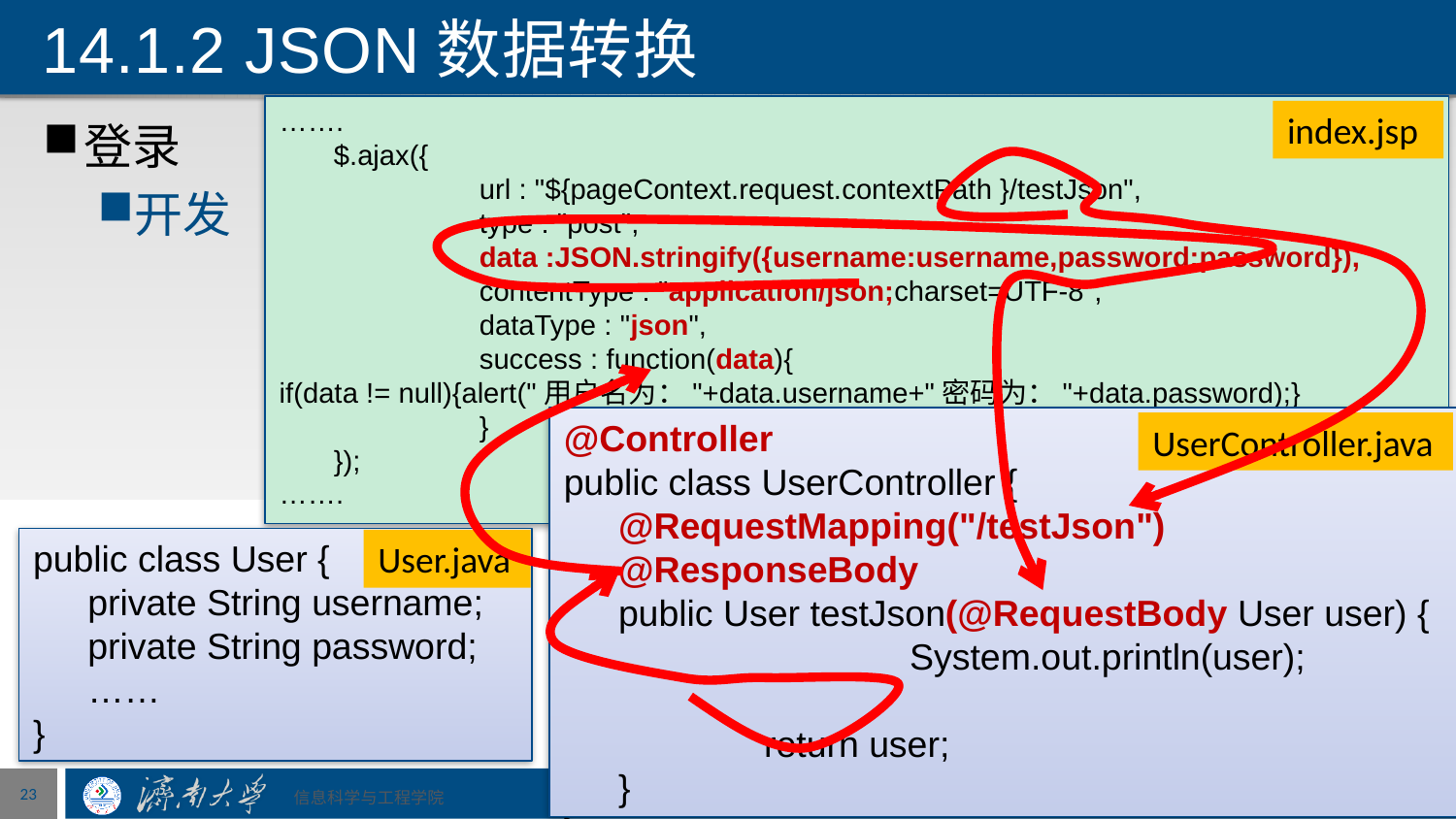

# 14.1.2 JSON数据转换
…….
	$.ajax({
		url : "${pageContext.request.contextPath }/testJson",
		type : "post",
		data :JSON.stringify({username:username,password:password}),
		contentType : "application/json;charset=UTF-8",
		dataType : "json",
		success : function(data){
if(data != null){alert("用户名为："+data.username+"密码为："+data.password);}
		}
	});
…….
index.jsp
登录
开发

@Controller
public class UserController {
	@RequestMapping("/testJson")
	@ResponseBody
	public User testJson(@RequestBody User user) {		System.out.println(user);
		return user;
	}
}
UserController.java
public class User {
	private String username;
	private String password;
	……
}
User.java